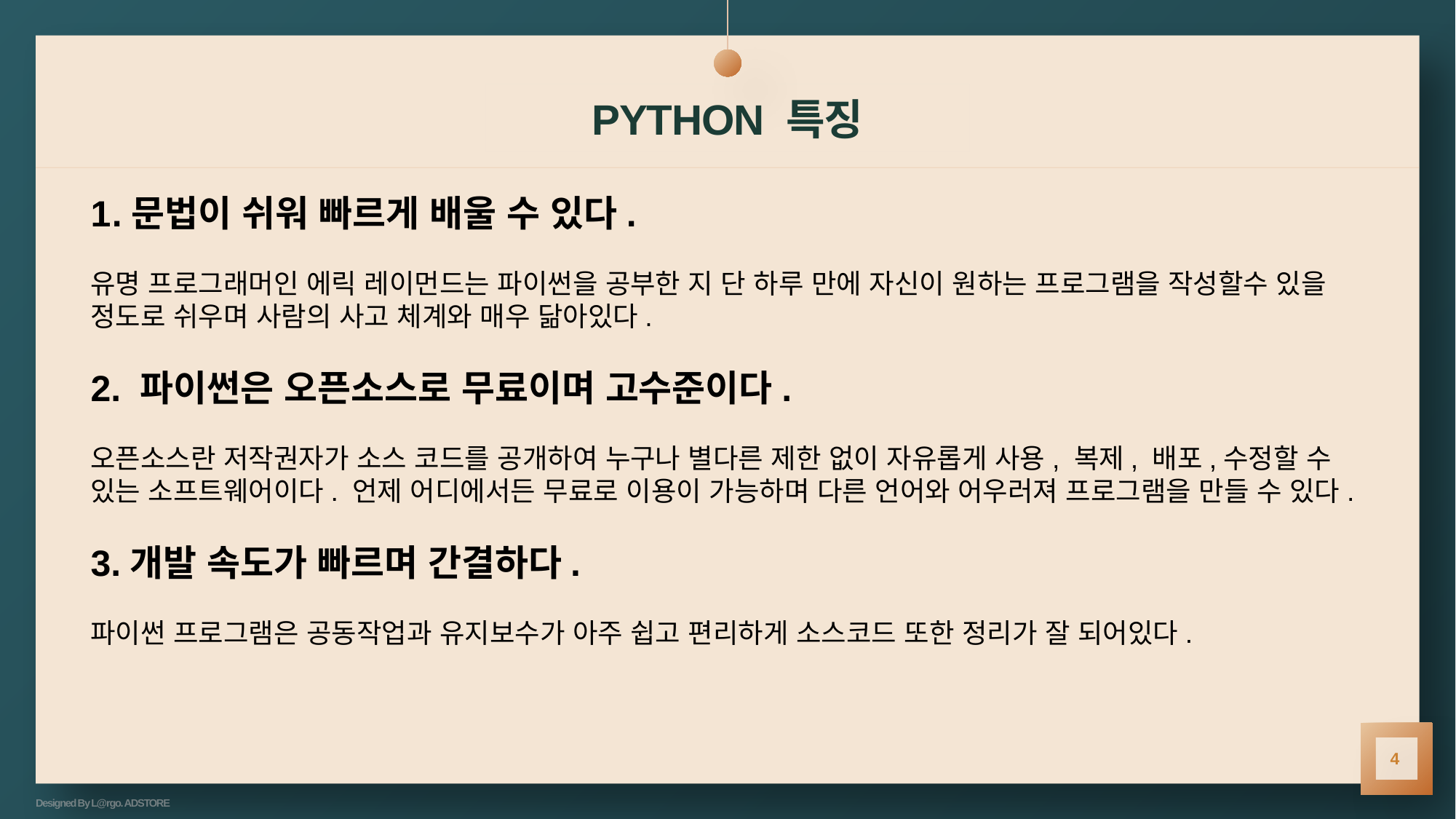

# PYTHON 특징

문법이 쉬워 빠르게 배울 수 있다.

유명 프로그래머인 에릭 레이먼드는 파이썬을 공부한 지 단 하루 만에 자신이 원하는 프로그램을 작성할수 있을 정도로 쉬우며 사람의 사고 체계와 매우 닮아있다.

2. 파이썬은 오픈소스로 무료이며 고수준이다.

오픈소스란 저작권자가 소스 코드를 공개하여 누구나 별다른 제한 없이 자유롭게 사용, 복제, 배포,수정할 수 있는 소프트웨어이다. 언제 어디에서든 무료로 이용이 가능하며 다른 언어와 어우러져 프로그램을 만들 수 있다.

3.개발 속도가 빠르며 간결하다.

파이썬 프로그램은 공동작업과 유지보수가 아주 쉽고 편리하게 소스코드 또한 정리가 잘 되어있다.
4
Designed By L@rgo. ADSTORE